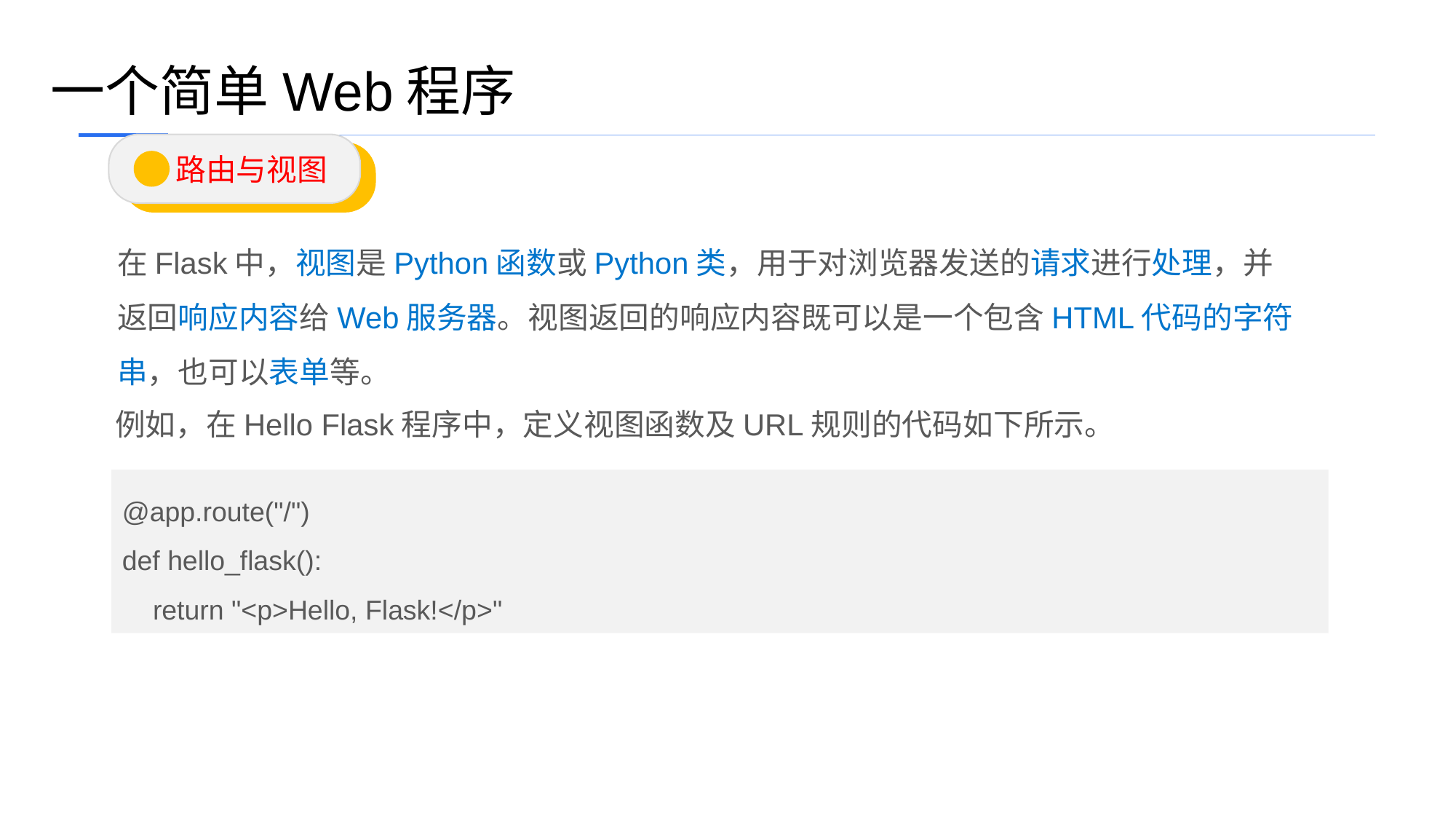

一个简单Web程序
    路由与视图

在Flask中，视图是Python函数或Python类，用于对浏览器发送的请求进行处理，并返回响应内容给Web服务器。视图返回的响应内容既可以是一个包含HTML代码的字符串，也可以表单等。
例如，在Hello Flask程序中，定义视图函数及URL规则的代码如下所示。
@app.route("/")
def hello_flask():
    return "<p>Hello, Flask!</p>"